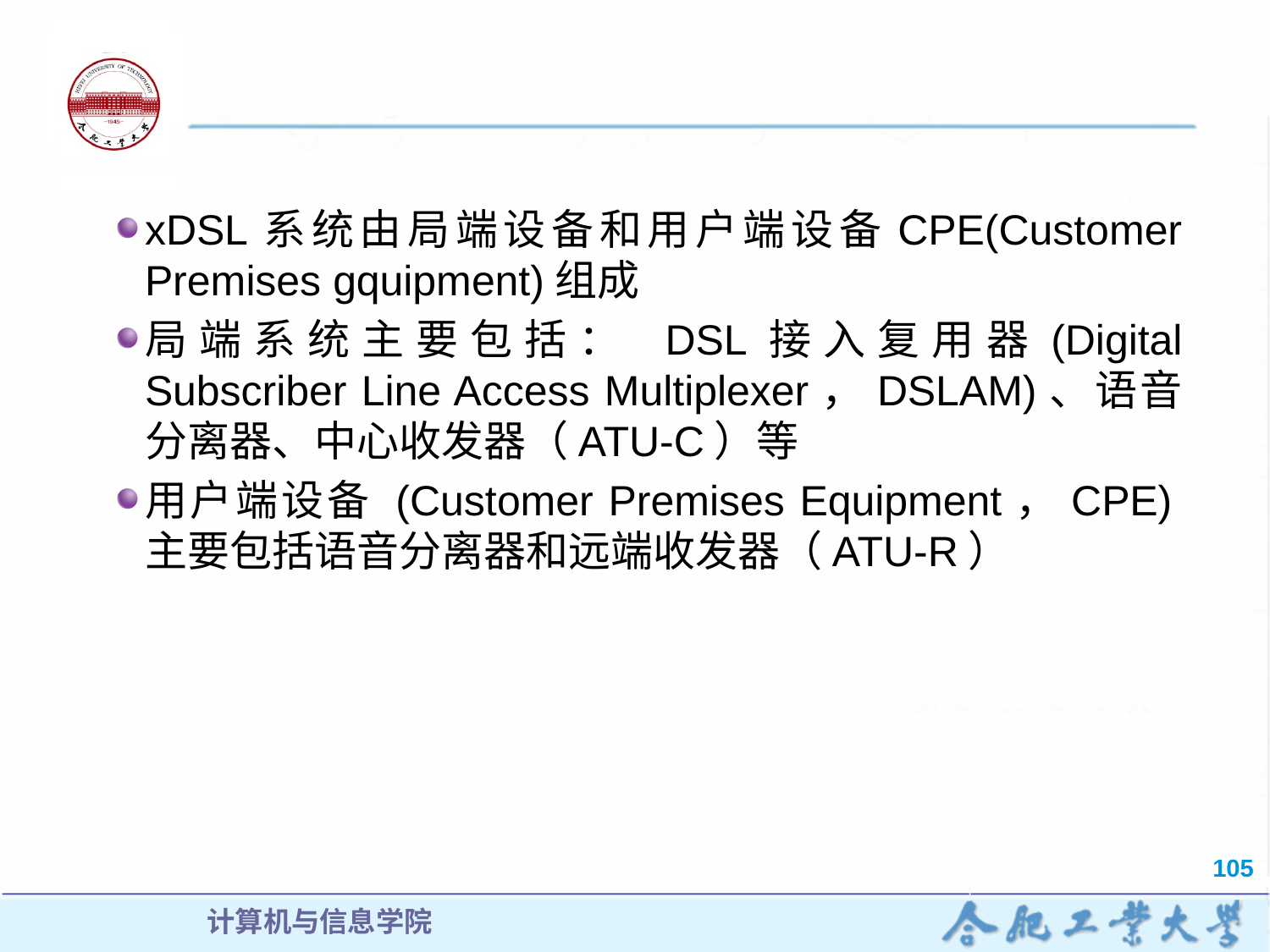

xDSL系统由局端设备和用户端设备CPE(Customer Premises gquipment)组成
局端系统主要包括： DSL接入复用器(Digital Subscriber Line Access Multiplexer，DSLAM)、语音分离器、中心收发器（ATU-C）等
用户端设备 (Customer Premises Equipment，CPE)主要包括语音分离器和远端收发器（ATU-R）